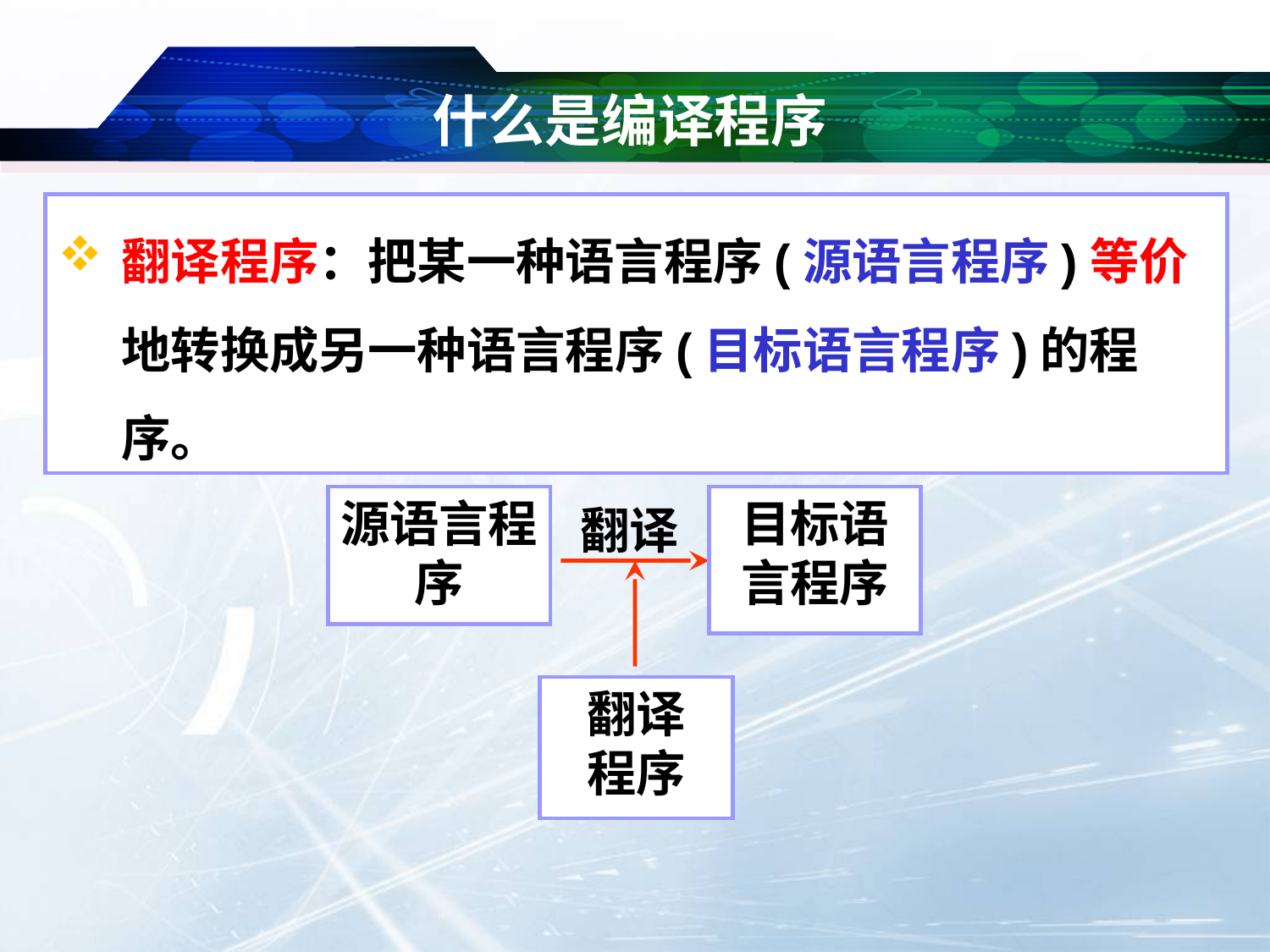

# 什么是编译程序
翻译程序：把某一种语言程序(源语言程序)等价地转换成另一种语言程序(目标语言程序)的程序。
源语言程序
翻译
目标语言程序

翻译
程序